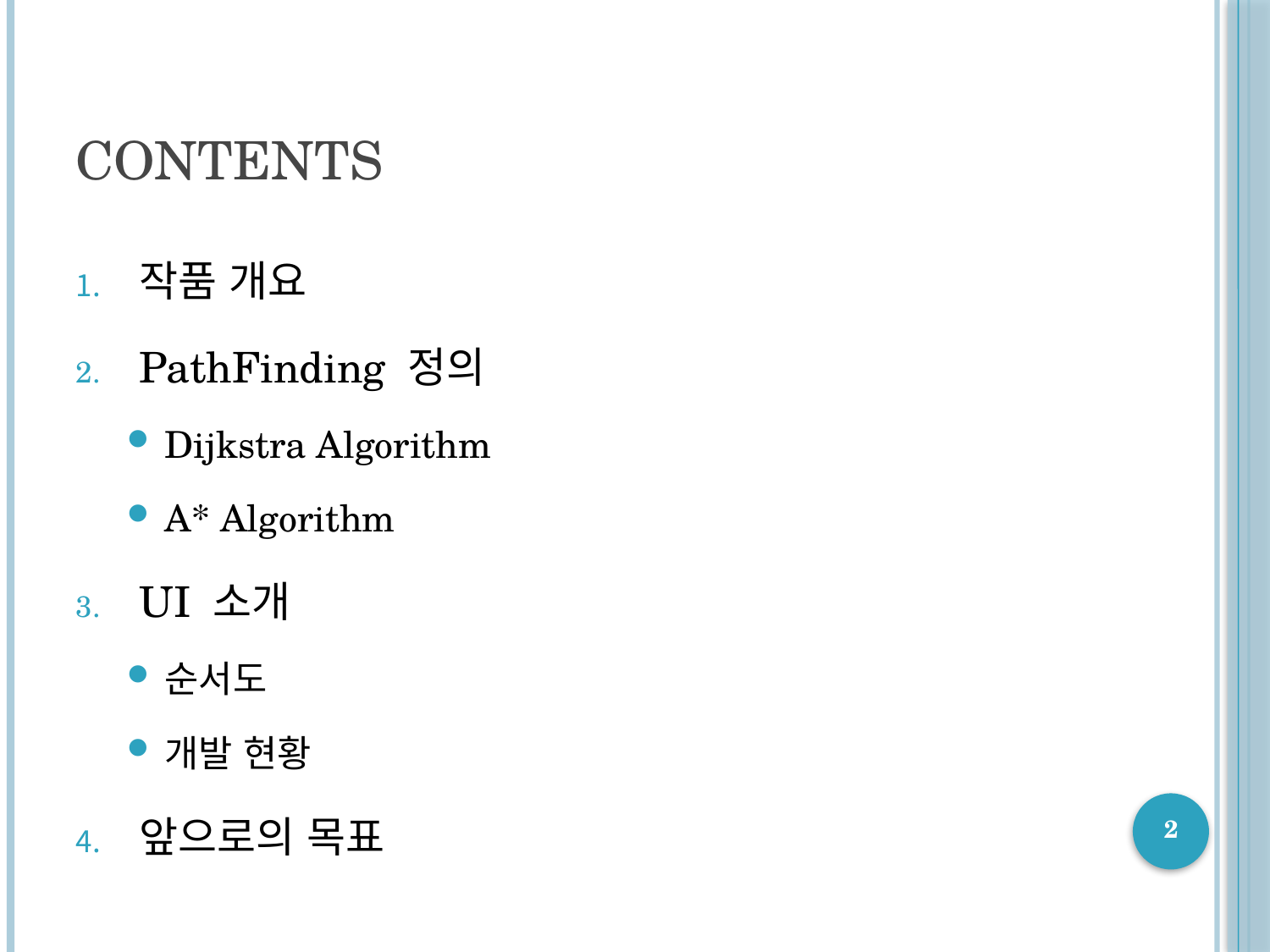

# Contents
작품 개요
PathFinding 정의
Dijkstra Algorithm
A* Algorithm
UI 소개
순서도
개발 현황
앞으로의 목표

2